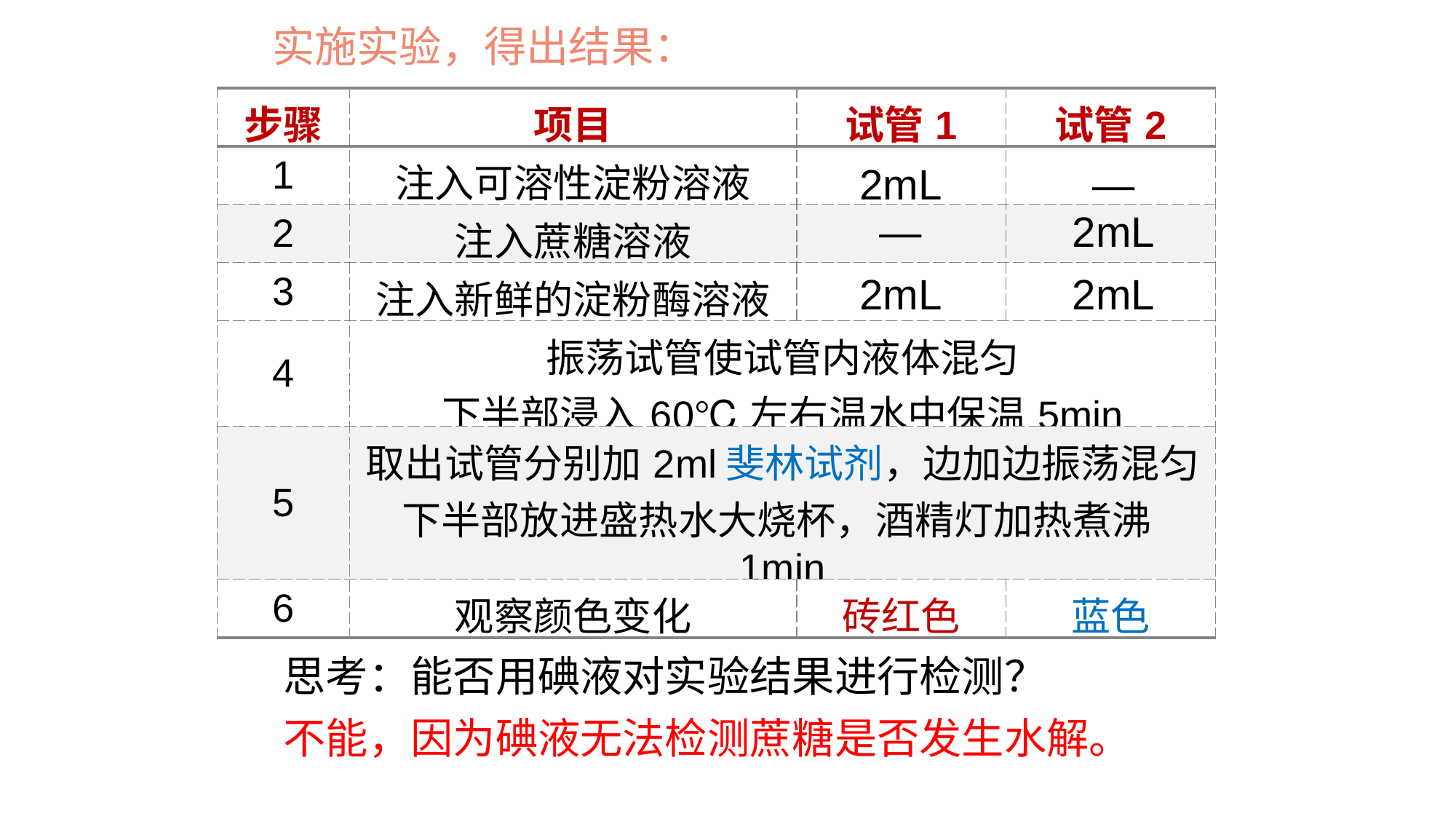

实施实验，得出结果：
| 步骤 | 项目 | 试管1 | 试管2 |
| --- | --- | --- | --- |
| 1 | 注入可溶性淀粉溶液 |  |  |
| 2 | 注入蔗糖溶液 |  |  |
| 3 | 注入新鲜的淀粉酶溶液 |  |  |
| 4 | 振荡试管使试管内液体混匀 下半部浸入60℃左右温水中保温5min |  |  |
| 5 | 取出试管分别加2ml斐林试剂，边加边振荡混匀 下半部放进盛热水大烧杯，酒精灯加热煮沸1min |  |  |
| 6 | 观察颜色变化 | 砖红色 | 蓝色 |
2mL
—
—
2mL
2mL
2mL
思考：能否用碘液对实验结果进行检测？
不能，因为碘液无法检测蔗糖是否发生水解。